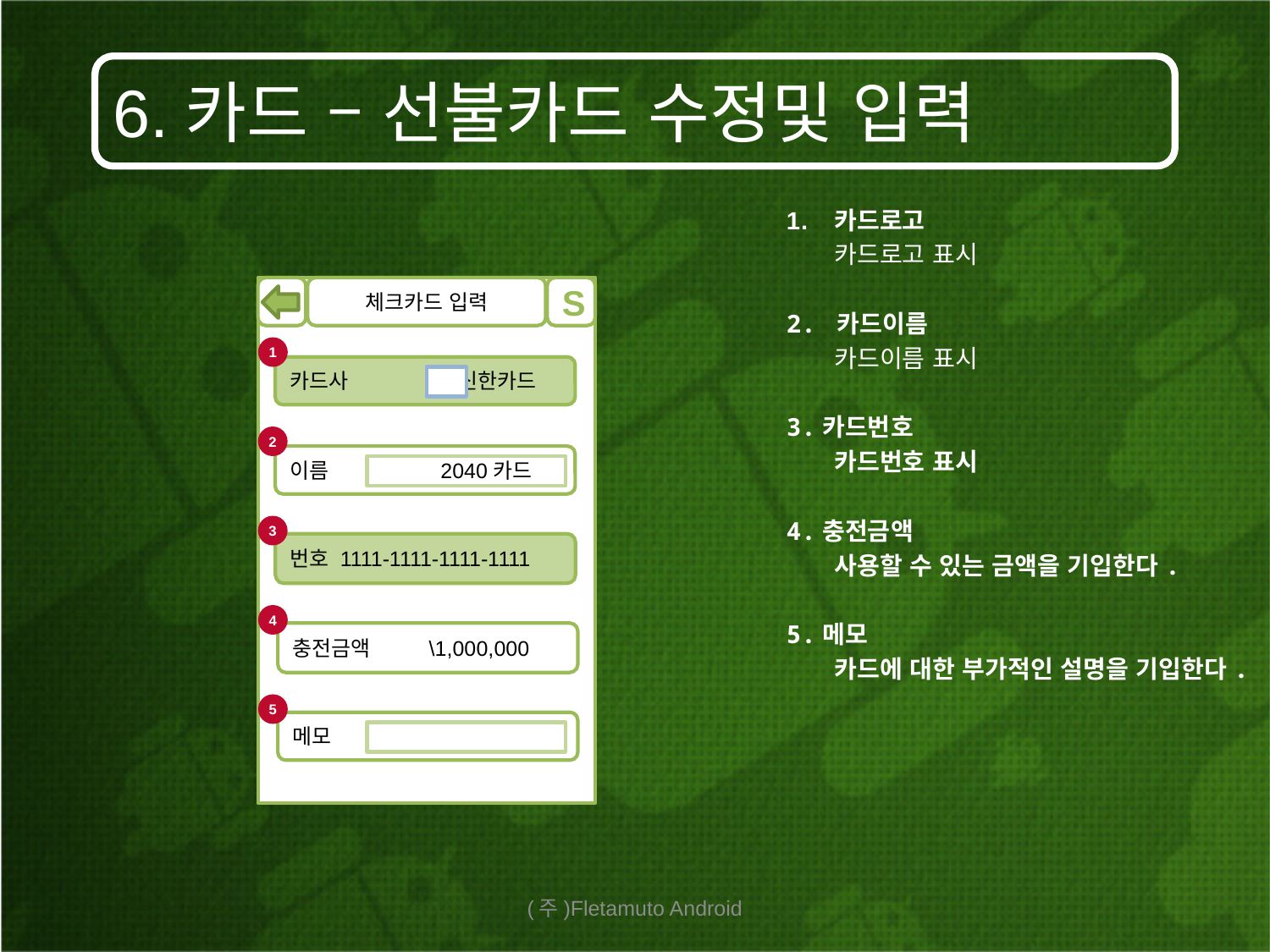

6.카드 – 선불카드 수정및 입력
카드로고
	카드로고 표시

2. 카드이름
	카드이름 표시

3.카드번호
	카드번호 표시

4.충전금액
	사용할 수 있는 금액을 기입한다.

5.메모
	카드에 대한 부가적인 설명을 기입한다.

체크카드 입력
S
1
카드사	       신한카드

2
이름                  2040카드

3
번호 1111-1111-1111-1111
4
충전금액         \1,000,000
5
메모

(주)Fletamuto Android